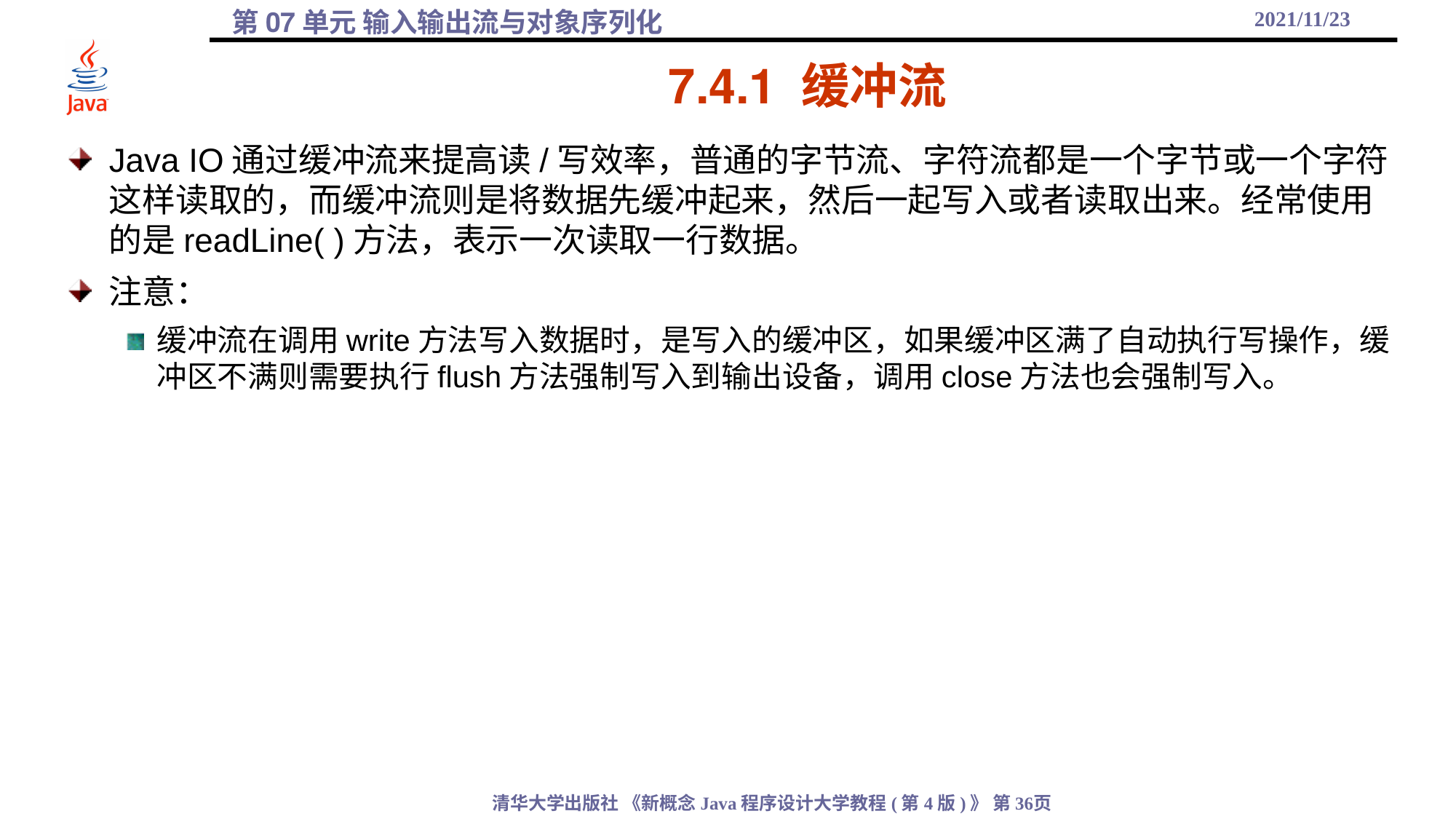

2021/11/23
# 7.4.1 缓冲流
Java IO通过缓冲流来提高读/写效率，普通的字节流、字符流都是一个字节或一个字符这样读取的，而缓冲流则是将数据先缓冲起来，然后一起写入或者读取出来。经常使用的是readLine( )方法，表示一次读取一行数据。
注意：
缓冲流在调用write方法写入数据时，是写入的缓冲区，如果缓冲区满了自动执行写操作，缓冲区不满则需要执行flush方法强制写入到输出设备，调用close方法也会强制写入。